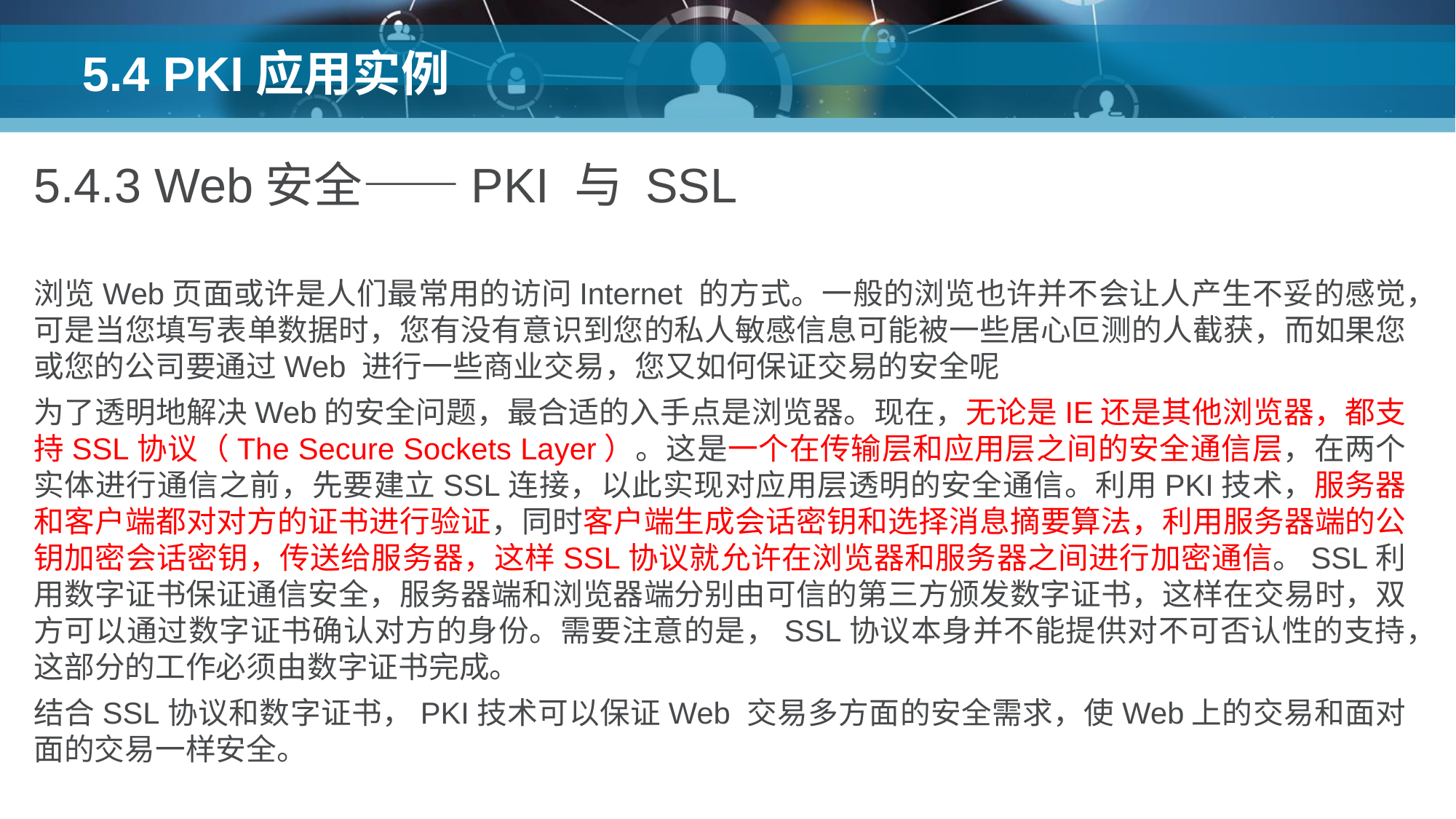

# 5.4 PKI应用实例
5.4.3 Web安全——PKI 与 SSL

浏览Web页面或许是人们最常用的访问Internet 的方式。一般的浏览也许并不会让人产生不妥的感觉，可是当您填写表单数据时，您有没有意识到您的私人敏感信息可能被一些居心叵测的人截获，而如果您或您的公司要通过Web 进行一些商业交易，您又如何保证交易的安全呢
为了透明地解决Web的安全问题，最合适的入手点是浏览器。现在，无论是IE还是其他浏览器，都支持SSL协议（The Secure Sockets Layer）。这是一个在传输层和应用层之间的安全通信层，在两个实体进行通信之前，先要建立SSL连接，以此实现对应用层透明的安全通信。利用PKI技术，服务器和客户端都对对方的证书进行验证，同时客户端生成会话密钥和选择消息摘要算法，利用服务器端的公钥加密会话密钥，传送给服务器，这样SSL协议就允许在浏览器和服务器之间进行加密通信。SSL利用数字证书保证通信安全，服务器端和浏览器端分别由可信的第三方颁发数字证书，这样在交易时，双方可以通过数字证书确认对方的身份。需要注意的是，SSL协议本身并不能提供对不可否认性的支持，这部分的工作必须由数字证书完成。
结合SSL协议和数字证书，PKI技术可以保证Web 交易多方面的安全需求，使Web上的交易和面对面的交易一样安全。